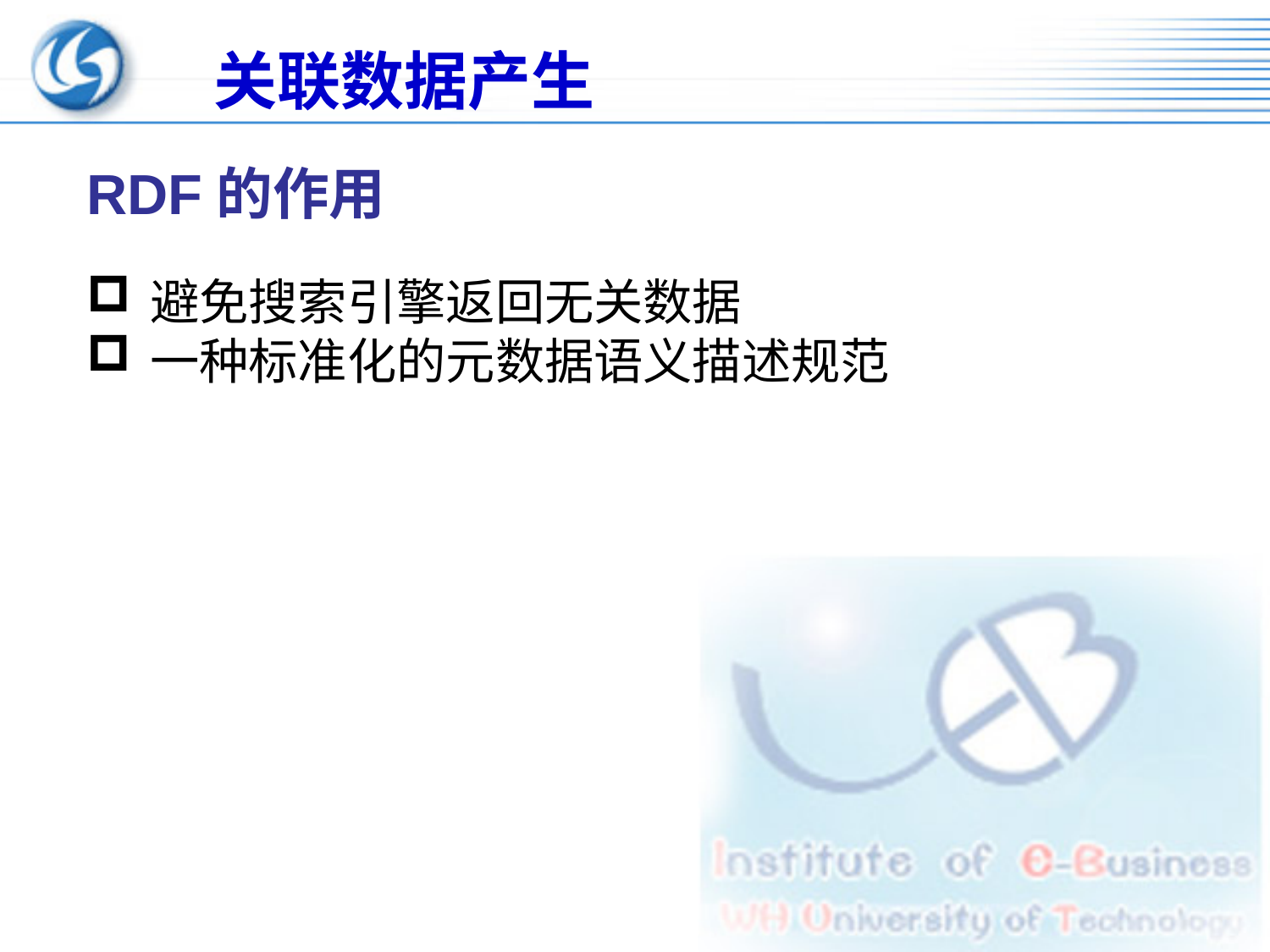

# 关联数据产生
RDF的作用
避免搜索引擎返回无关数据
一种标准化的元数据语义描述规范